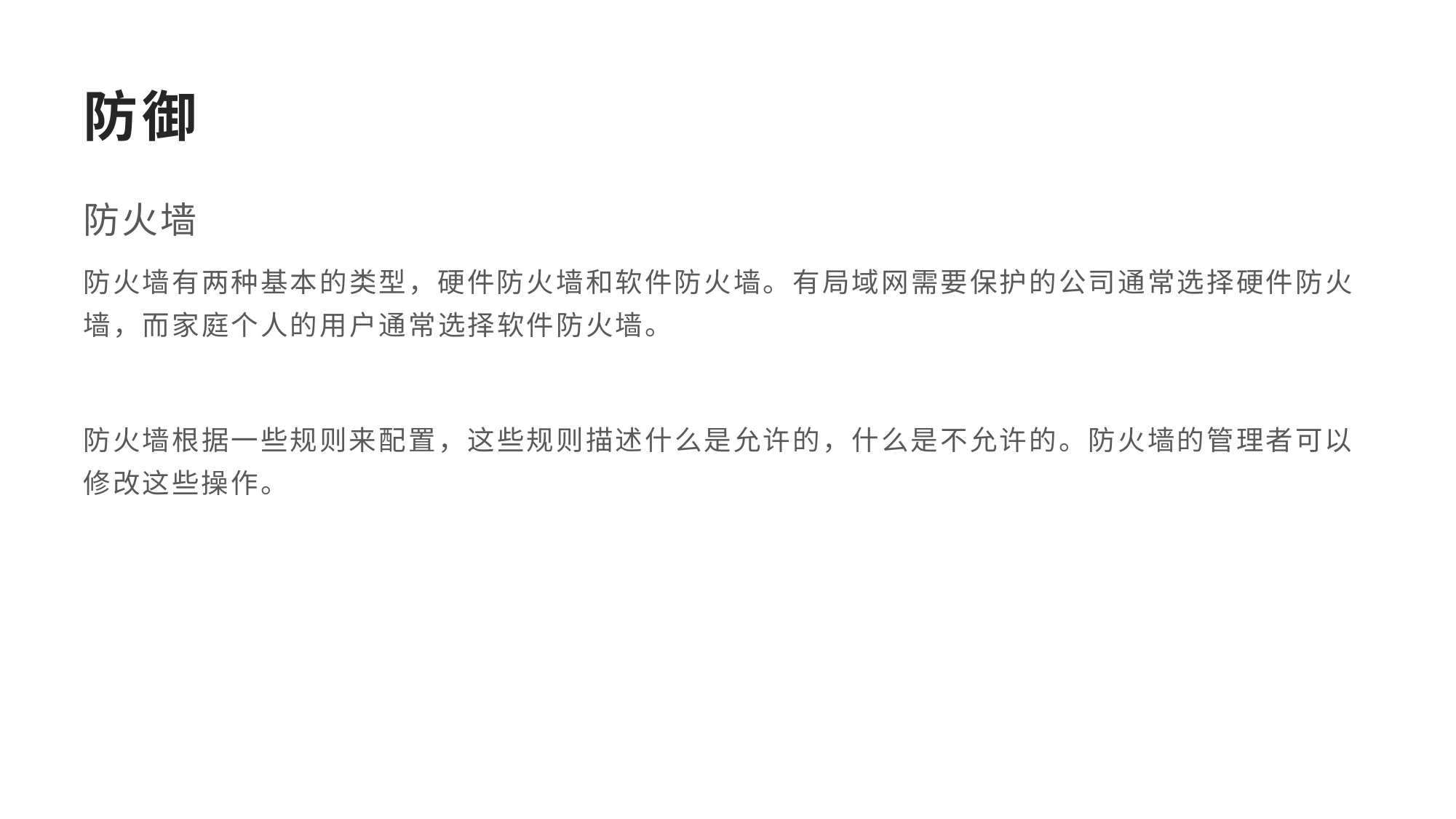

# 防御
防火墙
防火墙有两种基本的类型，硬件防火墙和软件防火墙。有局域网需要保护的公司通常选择硬件防火墙，而家庭个人的用户通常选择软件防火墙。

防火墙根据一些规则来配置，这些规则描述什么是允许的，什么是不允许的。防火墙的管理者可以修改这些操作。